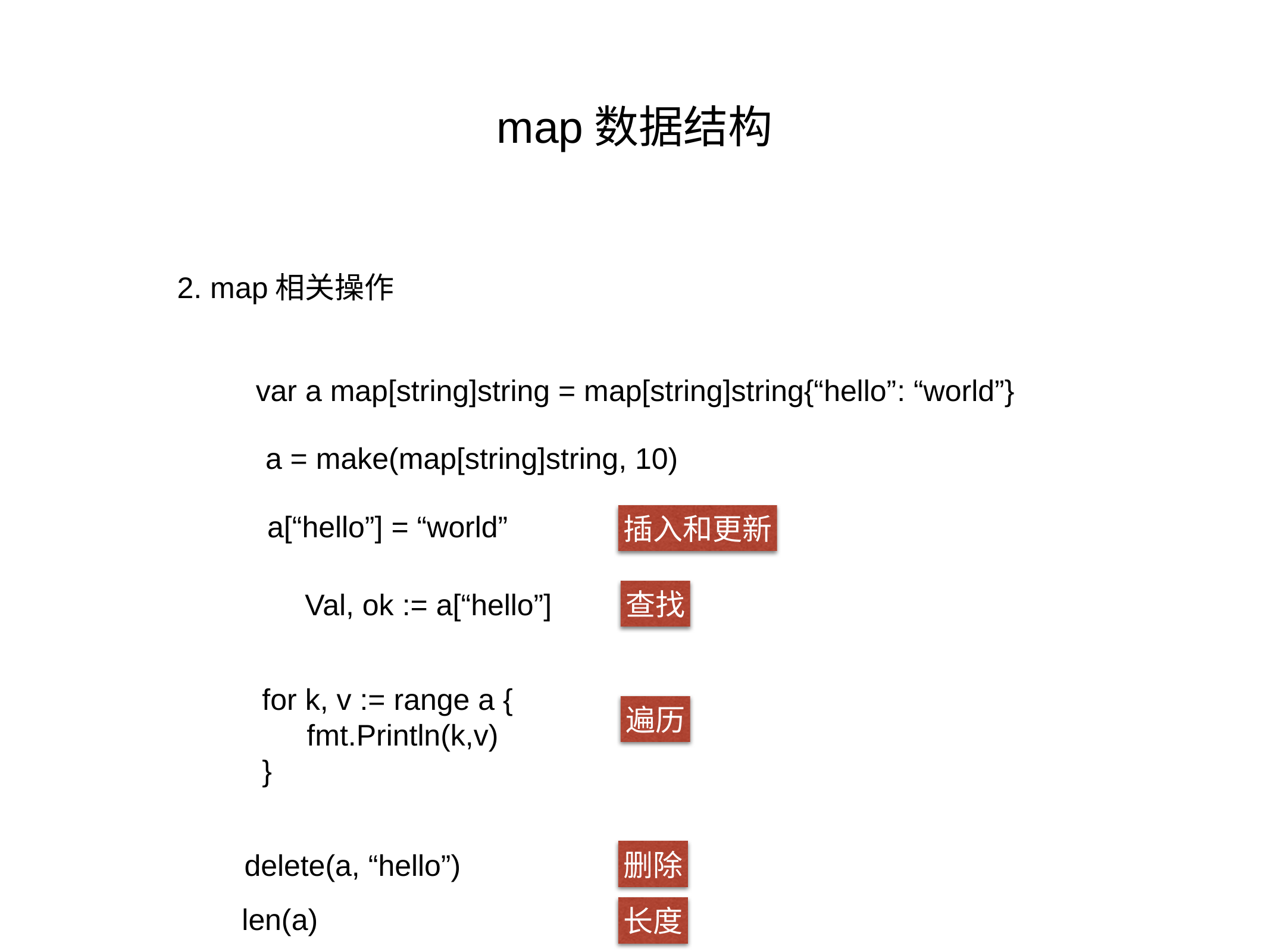

map数据结构
2. map相关操作
var a map[string]string = map[string]string{“hello”: “world”}
a = make(map[string]string, 10)
a[“hello”] = “world”
插入和更新
查找
Val, ok := a[“hello”]
for k, v := range a {
fmt.Println(k,v)
}
遍历
删除
delete(a, “hello”)
长度
len(a)